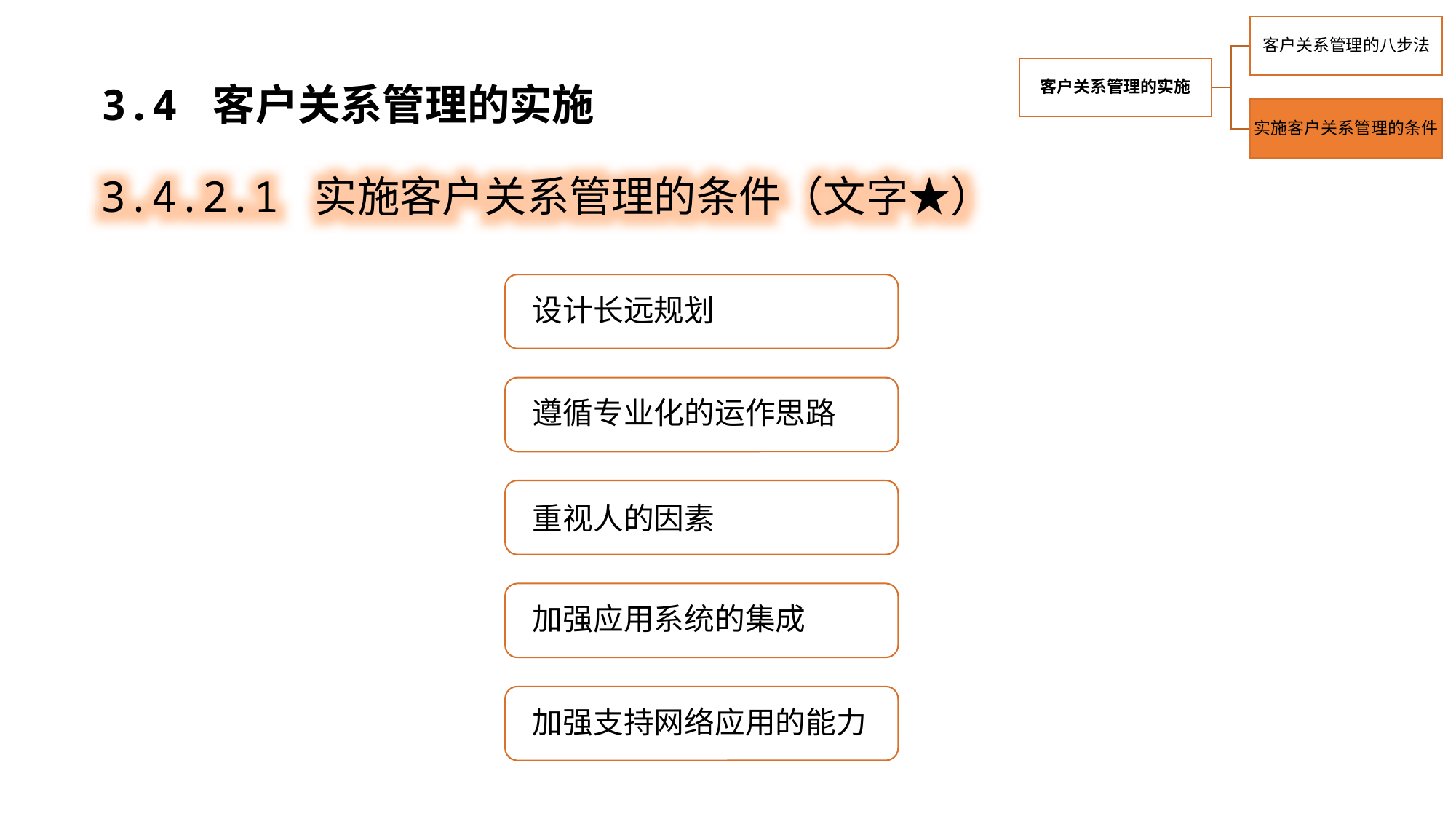

客户关系管理的实施
客户关系管理的八步法
实施客户关系管理的条件
3.4 客户关系管理的实施
3.4.2.1 实施客户关系管理的条件（文字★）

设计长远规划

遵循专业化的运作思路

重视人的因素

加强应用系统的集成

加强支持网络应用的能力